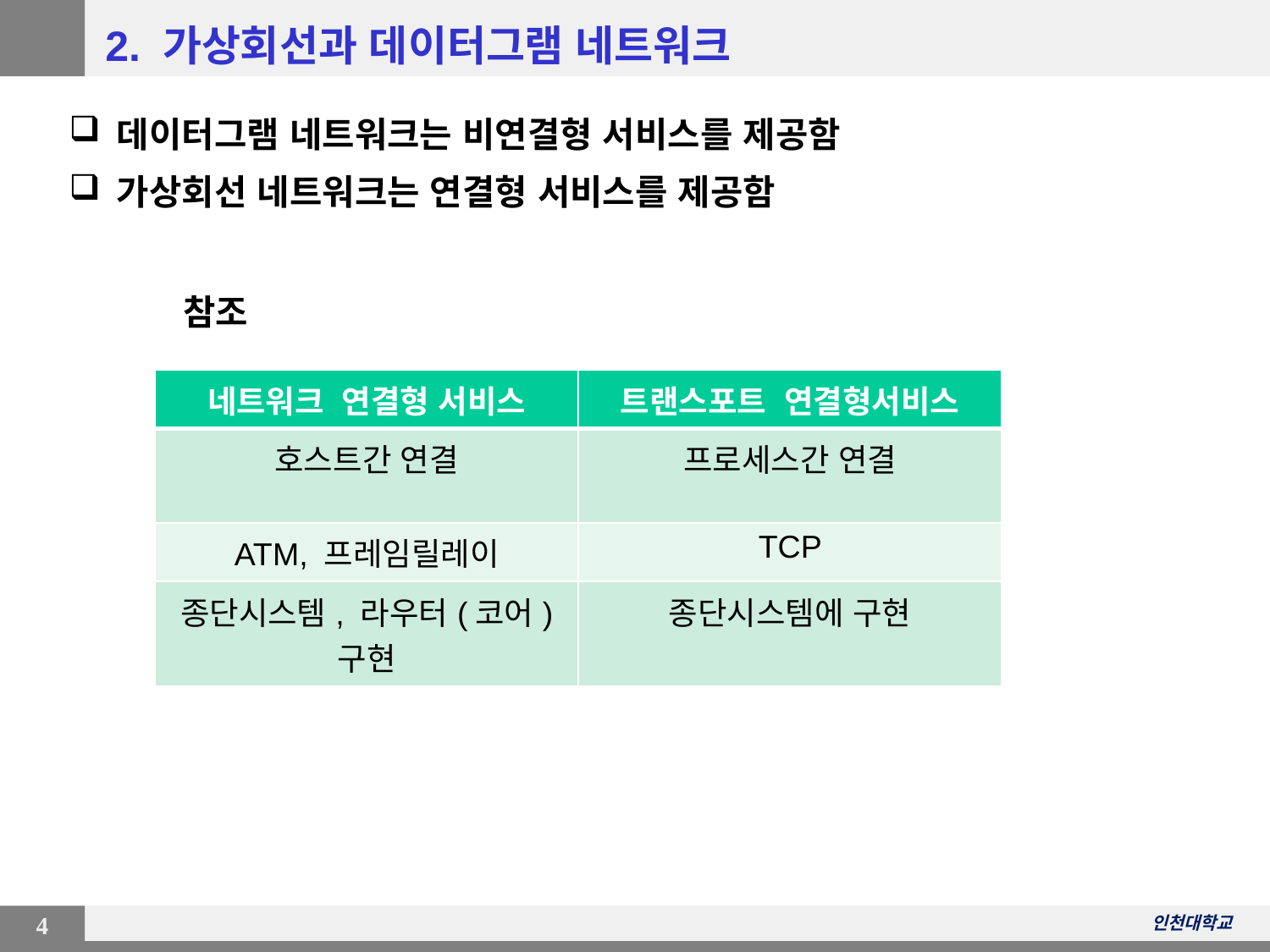

# 2. 가상회선과 데이터그램 네트워크
데이터그램 네트워크는 비연결형 서비스를 제공함
가상회선 네트워크는 연결형 서비스를 제공함

 참조
| 네트워크 연결형 서비스 | 트랜스포트 연결형서비스 |
| --- | --- |
| 호스트간 연결 | 프로세스간 연결 |
| ATM, 프레임릴레이 | TCP |
| 종단시스템, 라우터(코어) 구현 | 종단시스템에 구현 |